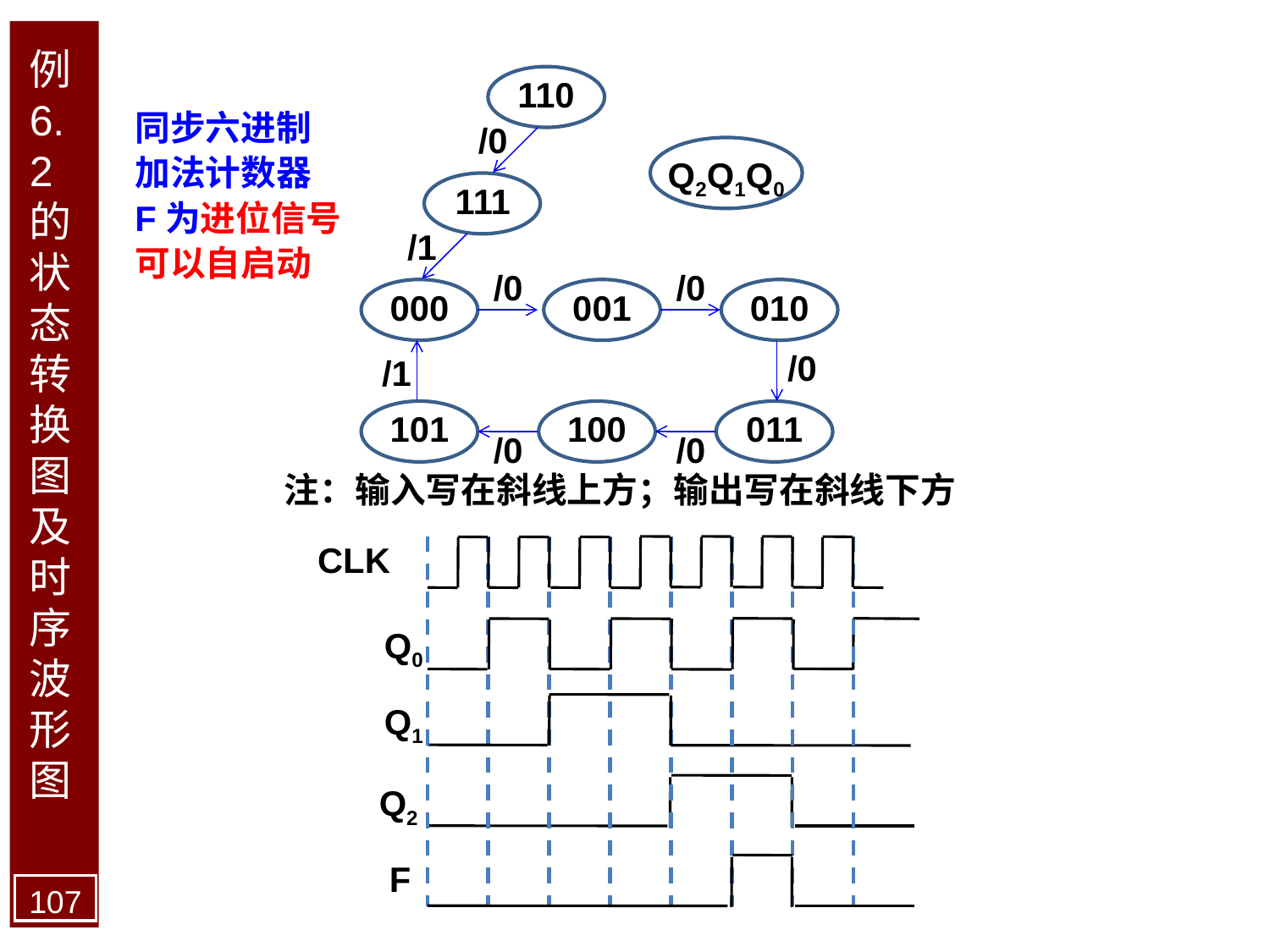

例6.2的状态转换图及时序波形图

110
/0

Q2Q1Q0

111
/1
/0
/0

000

001

010
/0
/1

101

100

011
/0
/0
同步六进制
加法计数器
F为进位信号
可以自启动
注：输入写在斜线上方；输出写在斜线下方
CLK
Q0
Q1
Q2
F
107